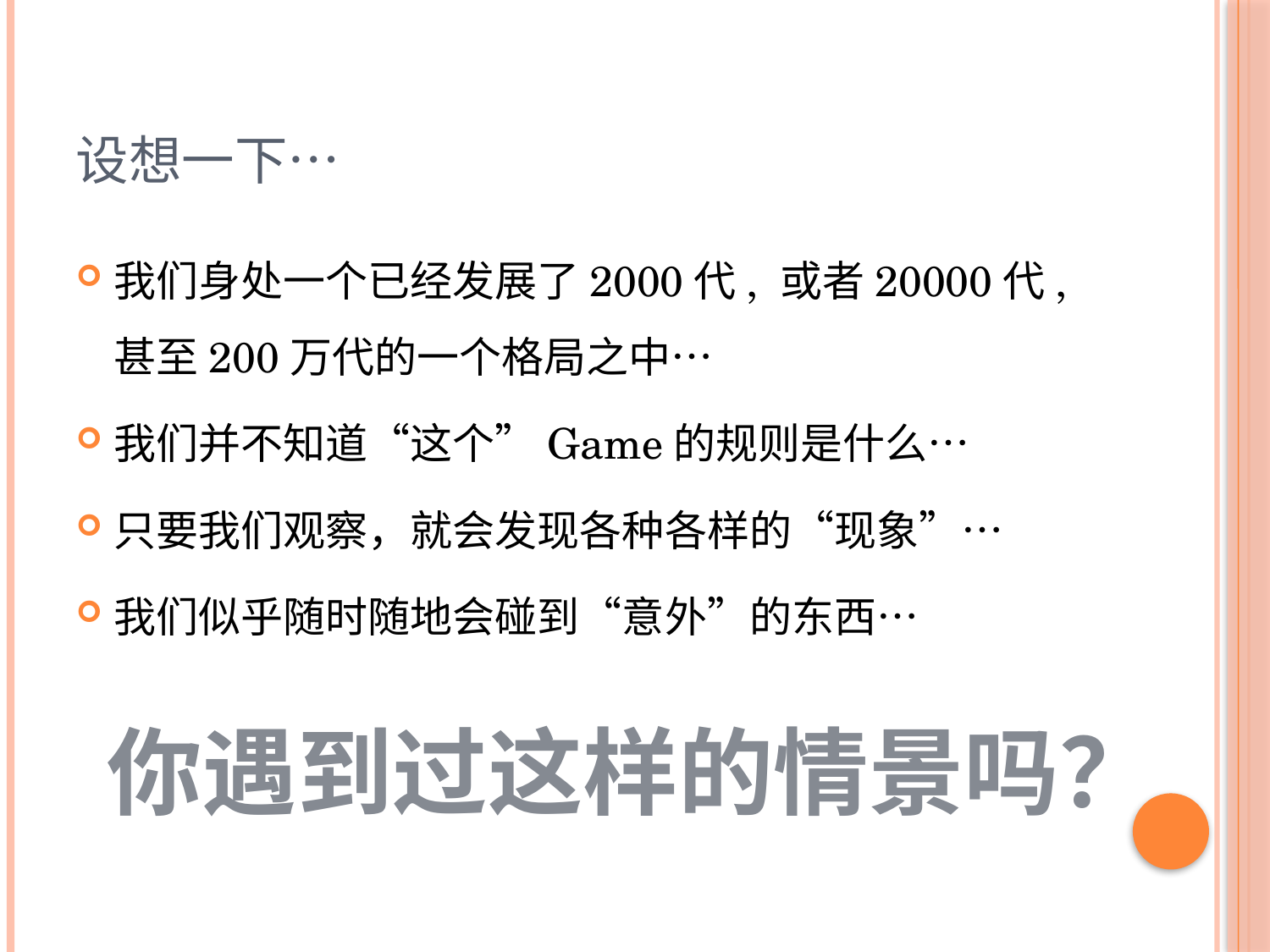

# 设想一下…
我们身处一个已经发展了2000代, 或者20000代,甚至200万代的一个格局之中…
我们并不知道“这个”Game的规则是什么…
只要我们观察，就会发现各种各样的“现象”…
我们似乎随时随地会碰到“意外”的东西…
你遇到过这样的情景吗？